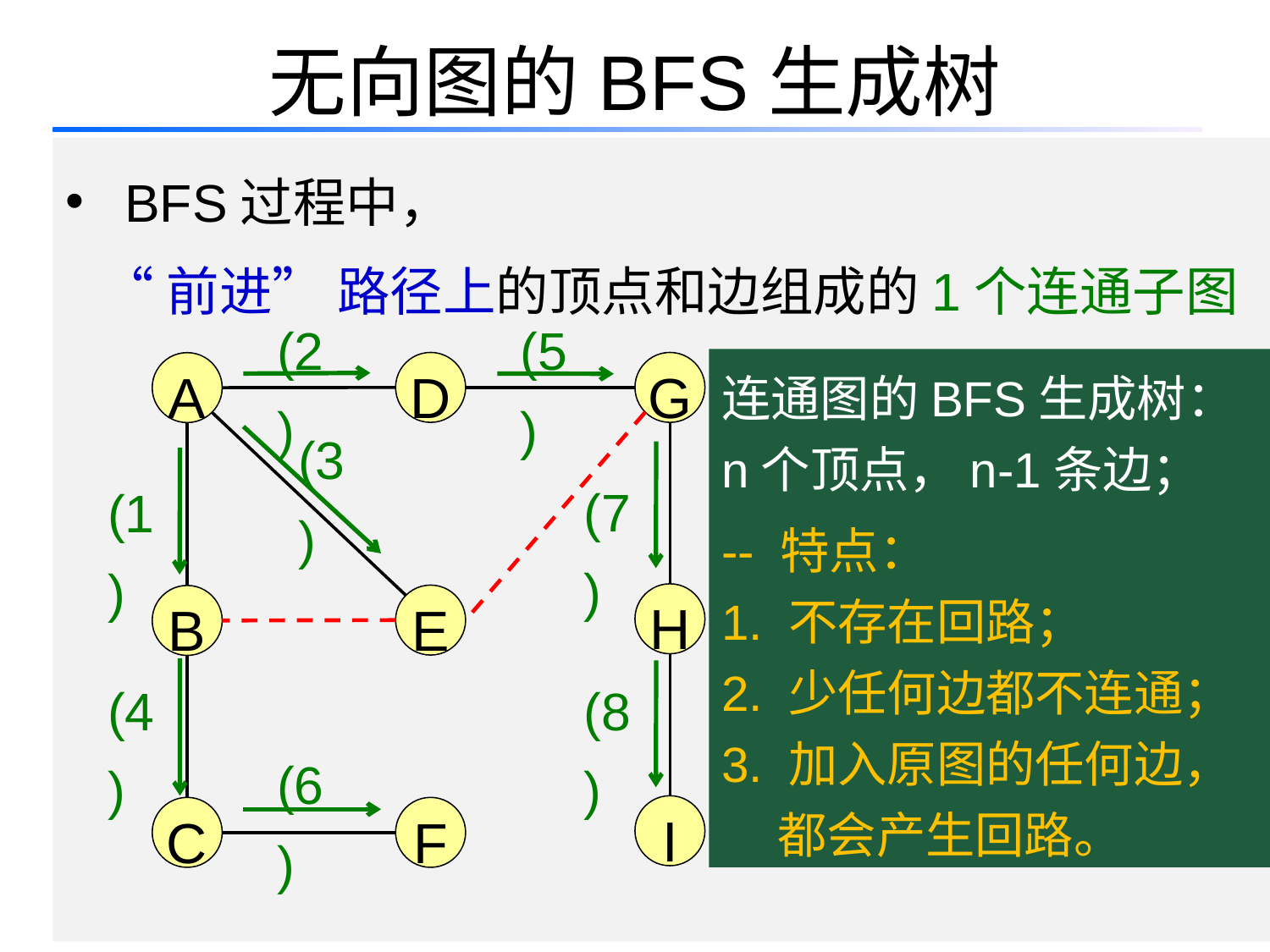

# 无向图的BFS生成树

  BFS过程中，
   “前进” 路径上的顶点和边组成的1个连通子图
(2)
(5)
连通图的BFS生成树：
n个顶点，n-1条边；
-- 特点：
1. 不存在回路；
2. 少任何边都不连通；
3. 加入原图的任何边，
    都会产生回路。
D
G
A
(3)
(7)
(1)
H
E
B
(4)
(8)
(6)
I
C
F